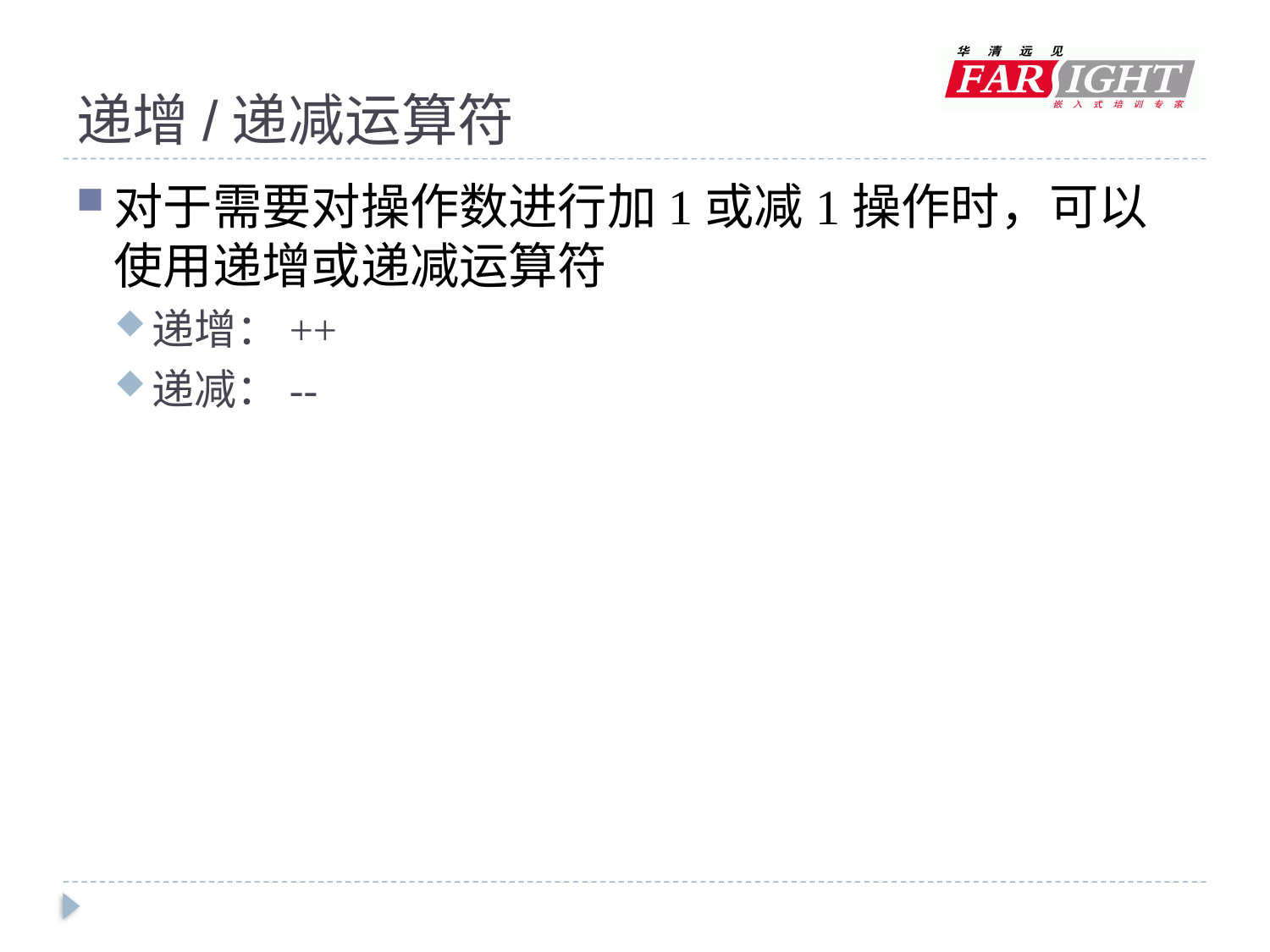

# 递增/递减运算符
对于需要对操作数进行加1或减1操作时，可以使用递增或递减运算符
递增：++
递减：--